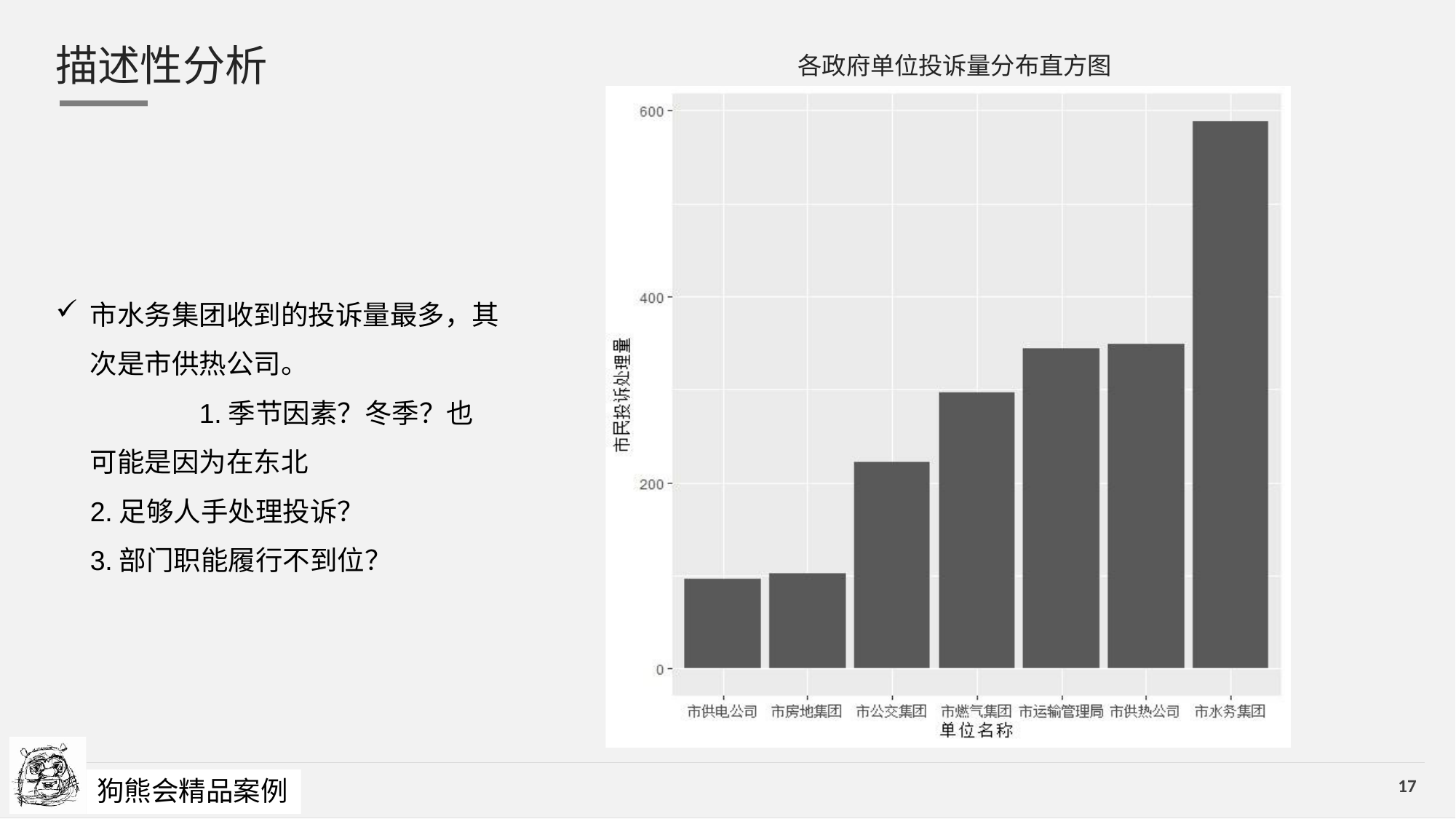

# 描述性分析
各政府单位投诉量分布直方图

市水务集团收到的投诉量最多，其 次是市供热公司。
		1.季节因素？冬季？也可能是因为在东北
	2.足够人手处理投诉？
	3.部门职能履行不到位？

COMP

ANG LOGO OR NAME

狗熊会精品案例
17